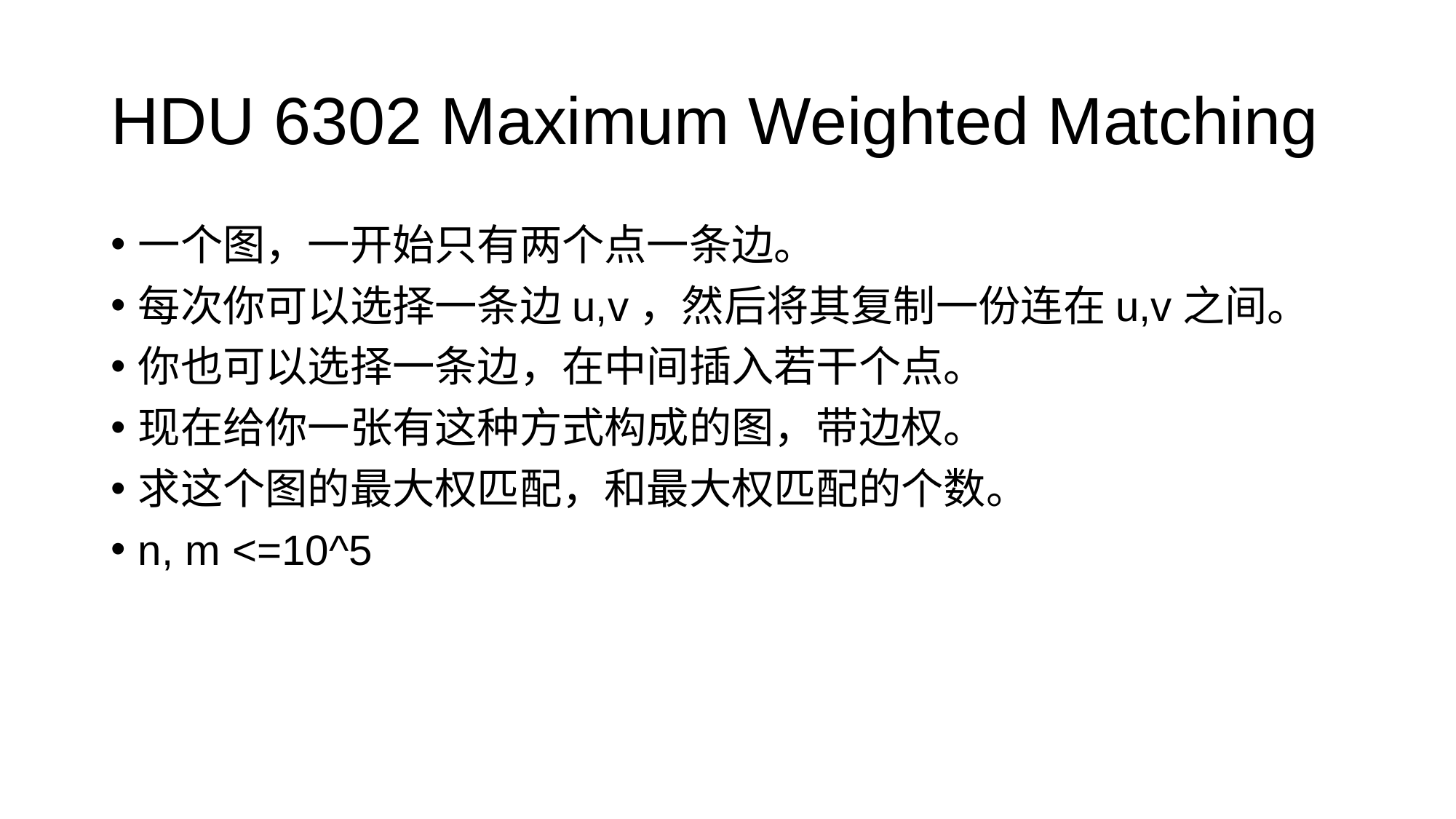

# HDU 6302 Maximum Weighted Matching
一个图，一开始只有两个点一条边。
每次你可以选择一条边u,v，然后将其复制一份连在u,v之间。
你也可以选择一条边，在中间插入若干个点。
现在给你一张有这种方式构成的图，带边权。
求这个图的最大权匹配，和最大权匹配的个数。
n, m <=10^5